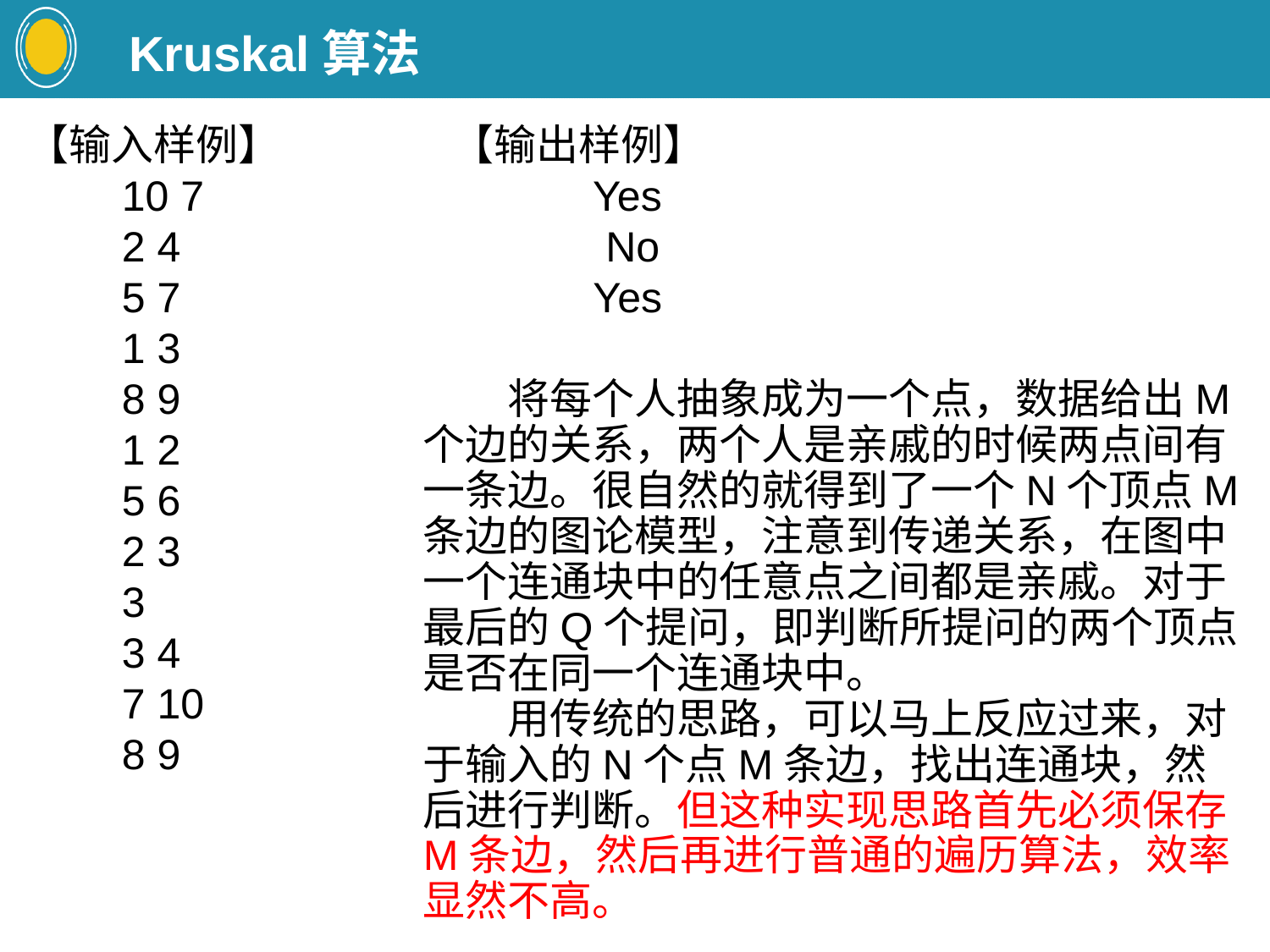

Kruskal算法
【输入样例】                  【输出样例】
　　10 7                                 Yes
　　2 4                                    No
　　5 7                                   Yes
　　1 3
　　8 9
　　1 2
　　5 6
　　2 3
　　3
　　3 4
　　7 10
　　8 9
将每个人抽象成为一个点，数据给出M个边的关系，两个人是亲戚的时候两点间有一条边。很自然的就得到了一个N个顶点M条边的图论模型，注意到传递关系，在图中一个连通块中的任意点之间都是亲戚。对于最后的Q个提问，即判断所提问的两个顶点是否在同一个连通块中。
用传统的思路，可以马上反应过来，对于输入的N个点M条边，找出连通块，然后进行判断。但这种实现思路首先必须保存M条边，然后再进行普通的遍历算法，效率显然不高。